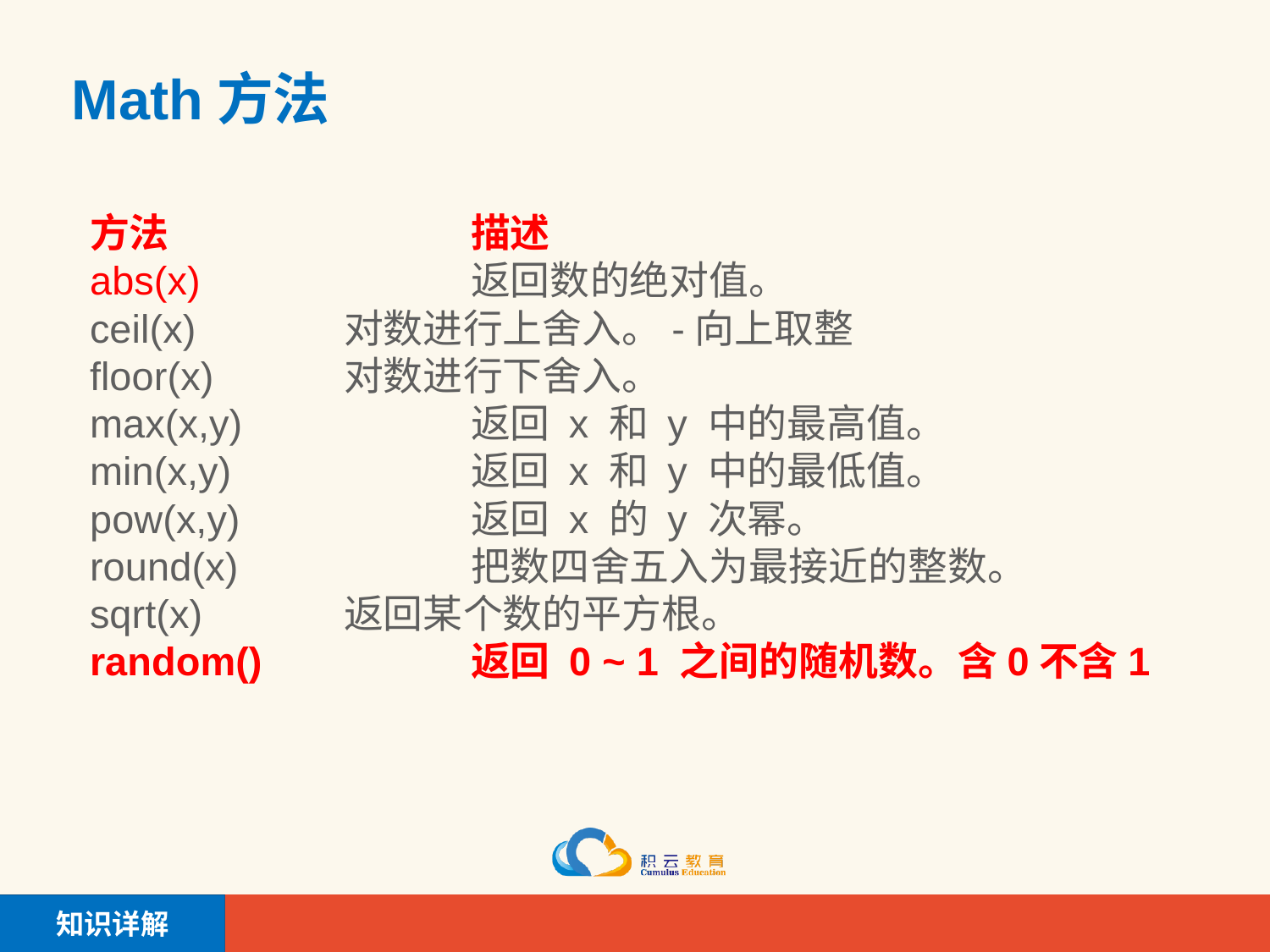

# Math方法
方法	   		描述
abs(x)			返回数的绝对值。
ceil(x)		对数进行上舍入。-向上取整
floor(x)		对数进行下舍入。
max(x,y)		返回 x 和 y 中的最高值。
min(x,y)		返回 x 和 y 中的最低值。
pow(x,y)		返回 x 的 y 次幂。
round(x)		把数四舍五入为最接近的整数。
sqrt(x)		返回某个数的平方根。
random()		返回 0 ~ 1 之间的随机数。含0不含1